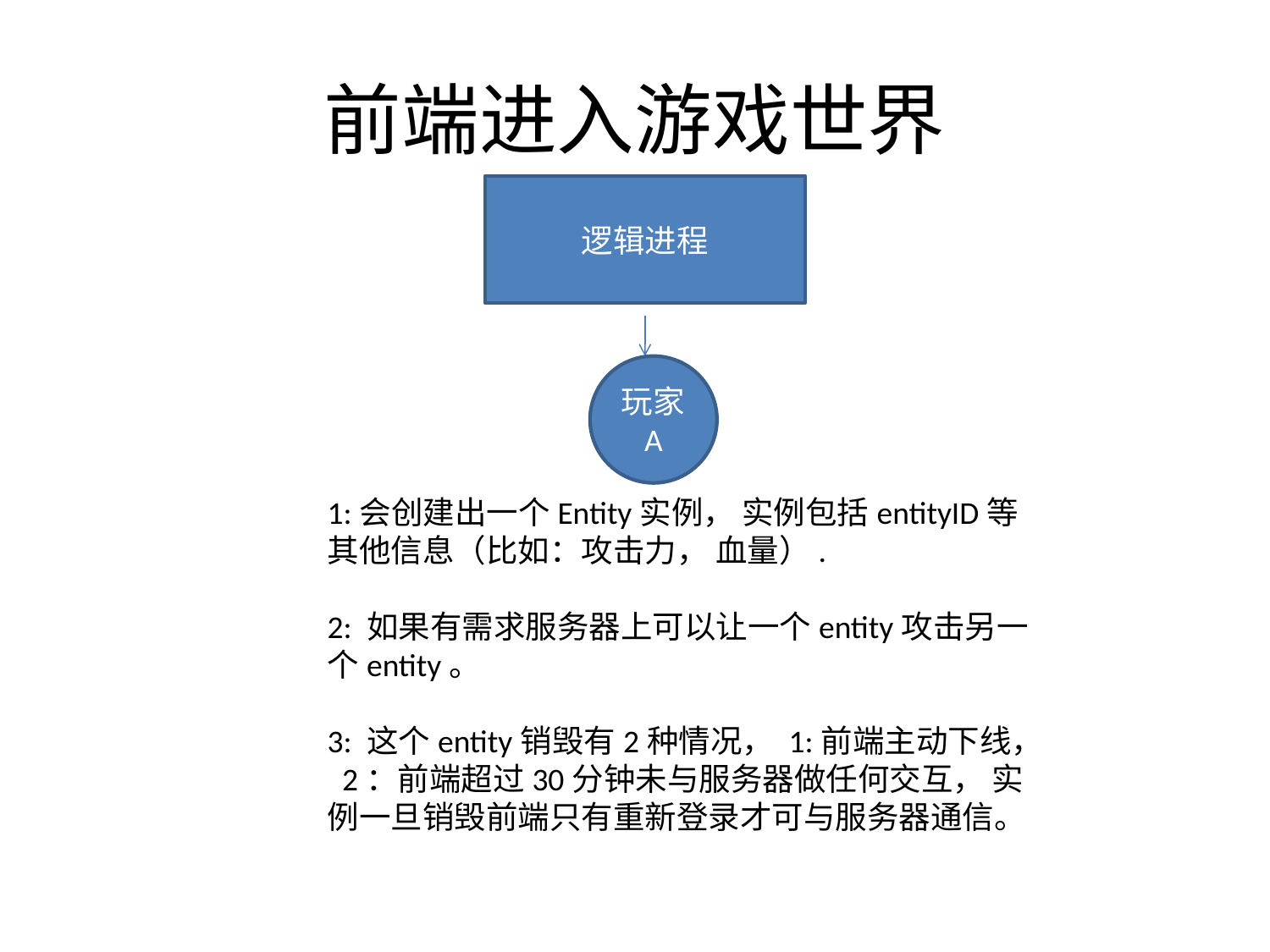

# 前端进入游戏世界
逻辑进程
玩家A
1:会创建出一个Entity实例， 实例包括entityID等其他信息（比如：攻击力， 血量）.

2: 如果有需求服务器上可以让一个entity攻击另一个entity。

3: 这个entity销毁有2种情况， 1:前端主动下线， 2：前端超过30分钟未与服务器做任何交互， 实例一旦销毁前端只有重新登录才可与服务器通信。